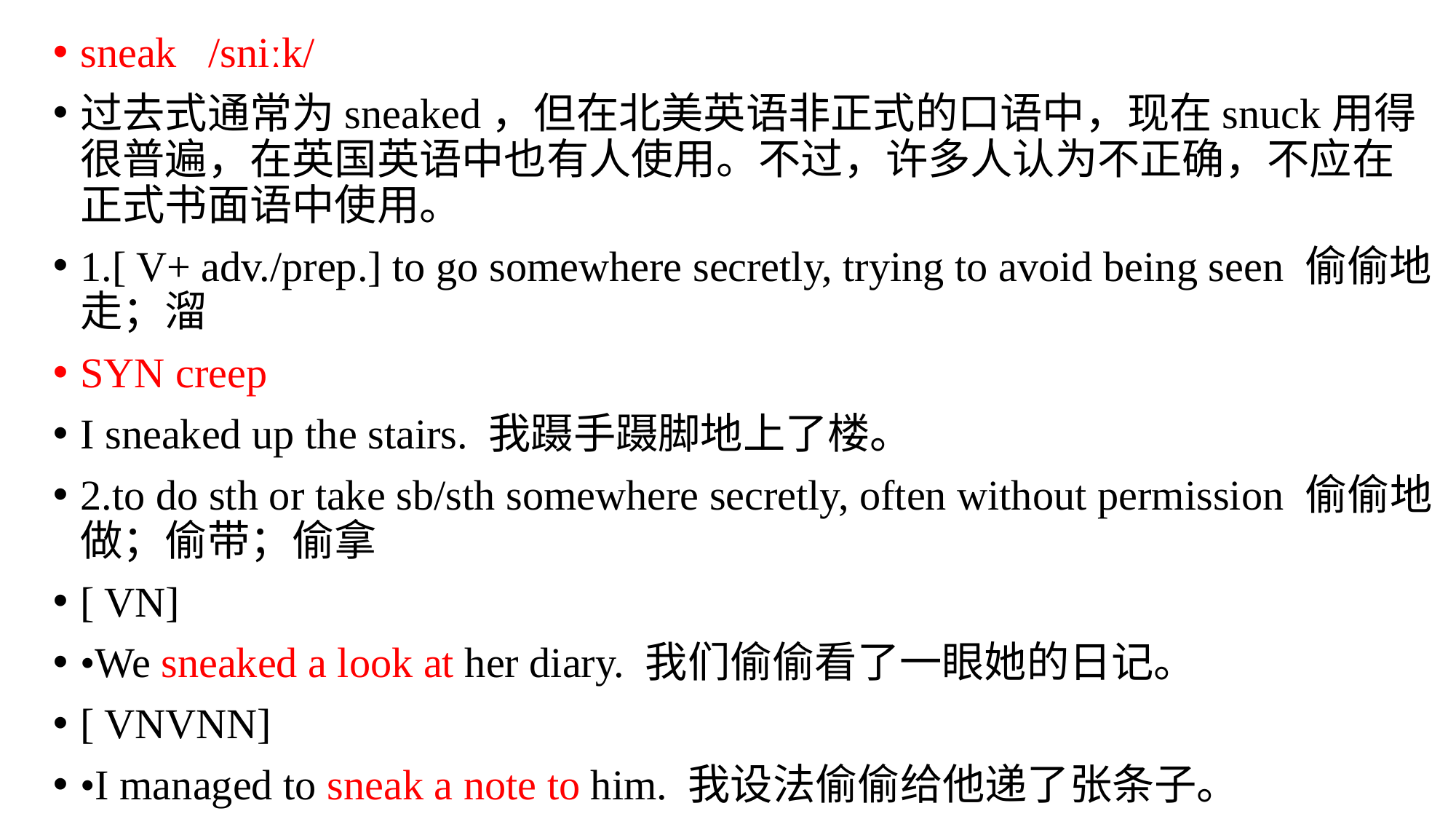

sneak   /sniːk/
过去式通常为sneaked，但在北美英语非正式的口语中，现在snuck用得很普遍，在英国英语中也有人使用。不过，许多人认为不正确，不应在正式书面语中使用。
1.[ V+ adv./prep.] to go somewhere secretly, trying to avoid being seen 偷偷地走；溜
SYN creep
I sneaked up the stairs. 我蹑手蹑脚地上了楼。
2.to do sth or take sb/sth somewhere secretly, often without permission 偷偷地做；偷带；偷拿
[ VN]
•We sneaked a look at her diary. 我们偷偷看了一眼她的日记。
[ VNVNN]
•I managed to sneak a note to him. 我设法偷偷给他递了张条子。